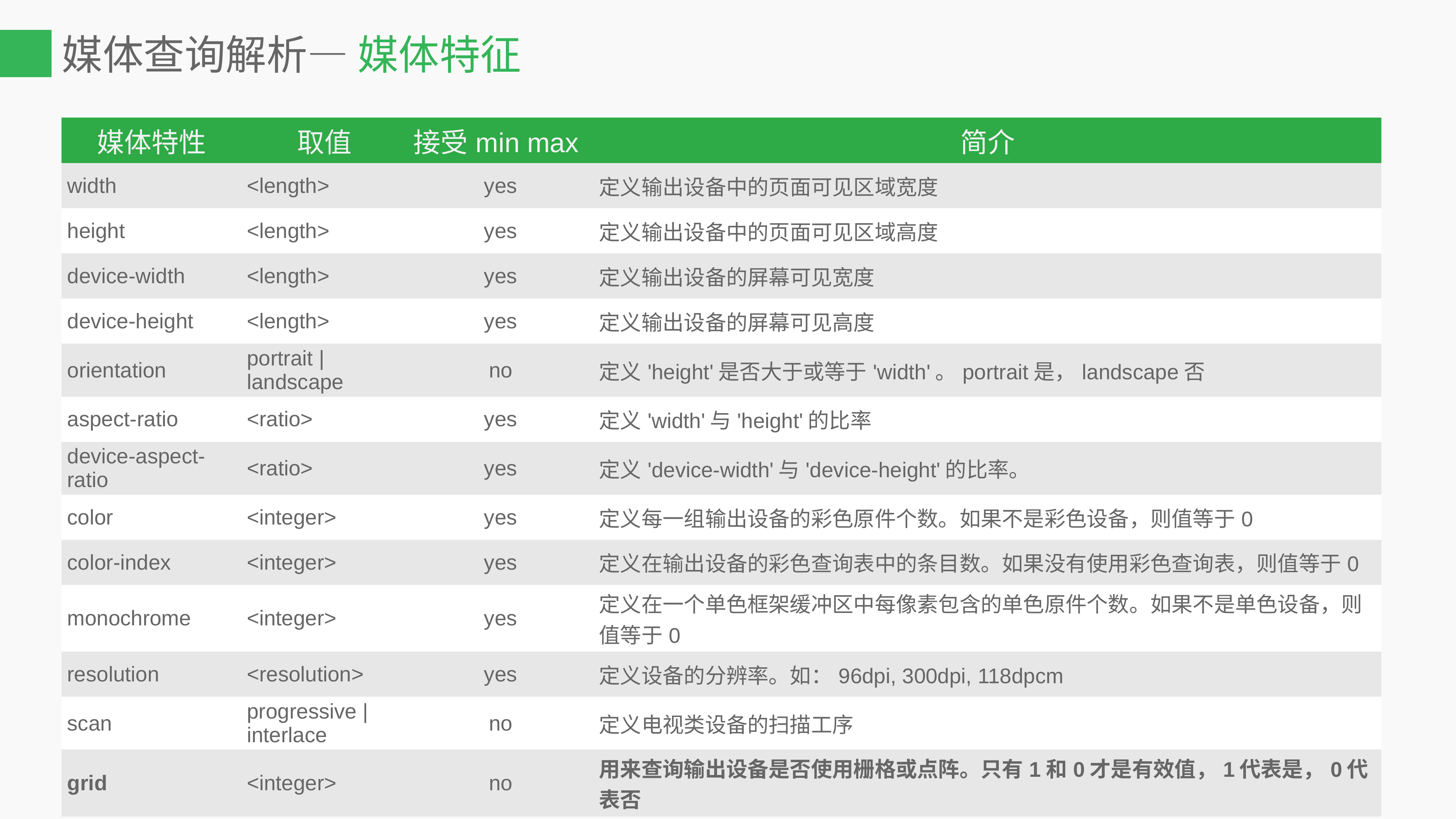

# 媒体查询解析— 媒体特征
| 媒体特性 | 取值 | 接受min max | 简介 |
| --- | --- | --- | --- |
| width | <length> | yes | 定义输出设备中的页面可见区域宽度 |
| height | <length> | yes | 定义输出设备中的页面可见区域高度 |
| device-width | <length> | yes | 定义输出设备的屏幕可见宽度 |
| device-height | <length> | yes | 定义输出设备的屏幕可见高度 |
| orientation | portrait | landscape | no | 定义'height'是否大于或等于'width'。portrait是，landscape否 |
| aspect-ratio | <ratio> | yes | 定义'width'与'height'的比率 |
| device-aspect-ratio | <ratio> | yes | 定义'device-width'与'device-height'的比率。 |
| color | <integer> | yes | 定义每一组输出设备的彩色原件个数。如果不是彩色设备，则值等于0 |
| color-index | <integer> | yes | 定义在输出设备的彩色查询表中的条目数。如果没有使用彩色查询表，则值等于0 |
| monochrome | <integer> | yes | 定义在一个单色框架缓冲区中每像素包含的单色原件个数。如果不是单色设备，则值等于0 |
| resolution | <resolution> | yes | 定义设备的分辨率。如：96dpi, 300dpi, 118dpcm |
| scan | progressive | interlace | no | 定义电视类设备的扫描工序 |
| grid | <integer> | no | 用来查询输出设备是否使用栅格或点阵。只有1和0才是有效值，1代表是，0代表否 |
屏幕下的恰当布局。